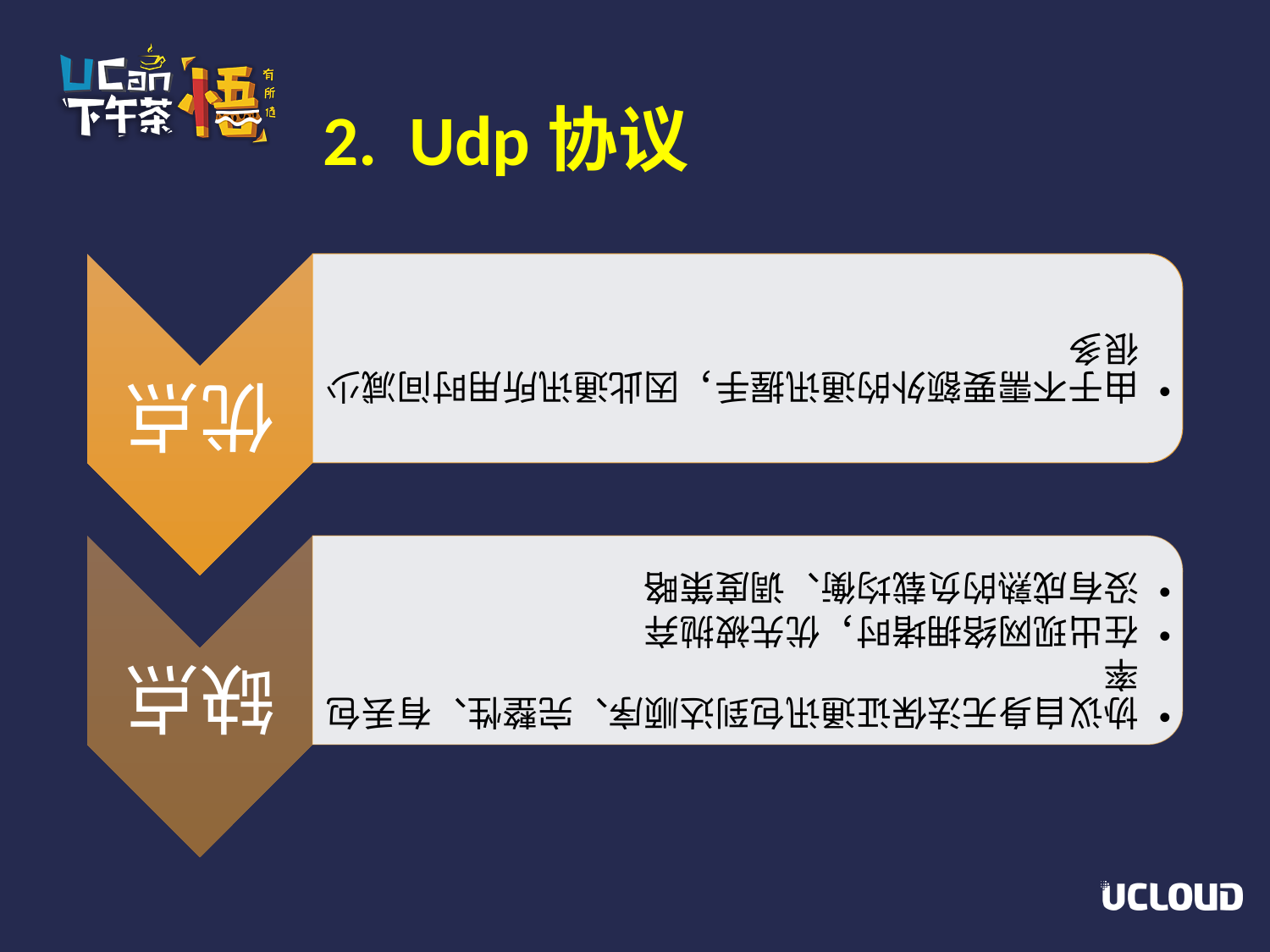

# 2.  Udp协议
优点
由于不需要额外的通讯握手，因此通讯所用时间减少很多
缺点
协议自身无法保证通讯包到达顺序、完整性、有丢包率
在出现网络拥堵时，优先被抛弃
没有成熟的负载均衡、调度策略